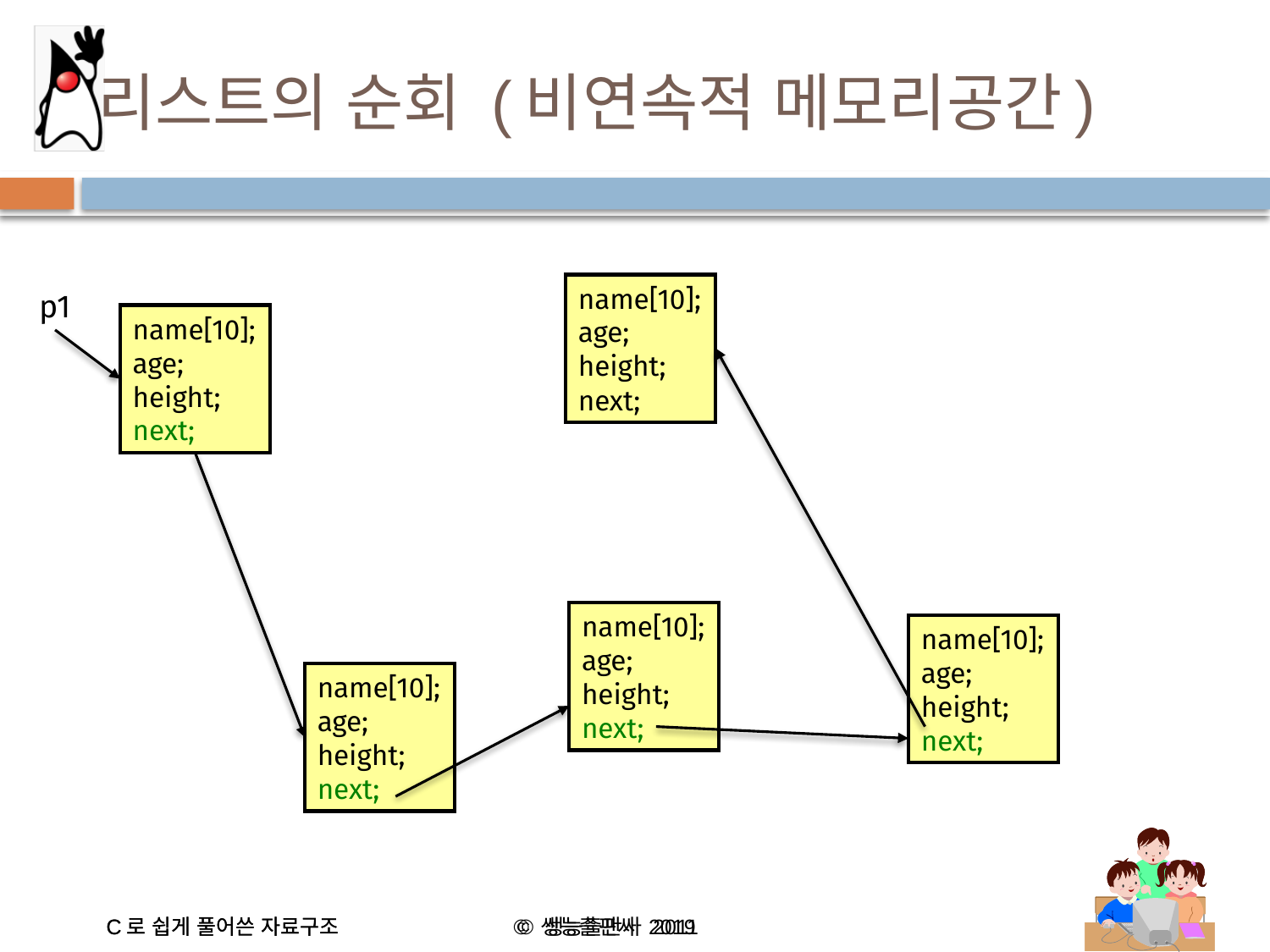

# 리스트의 순회 (비연속적 메모리공간)
name[10];
age;
height;
next;
p1
name[10];
age;
height;
next;
name[10];
age;
height;
next;
name[10];
age;
height;
next;
name[10];
age;
height;
next;